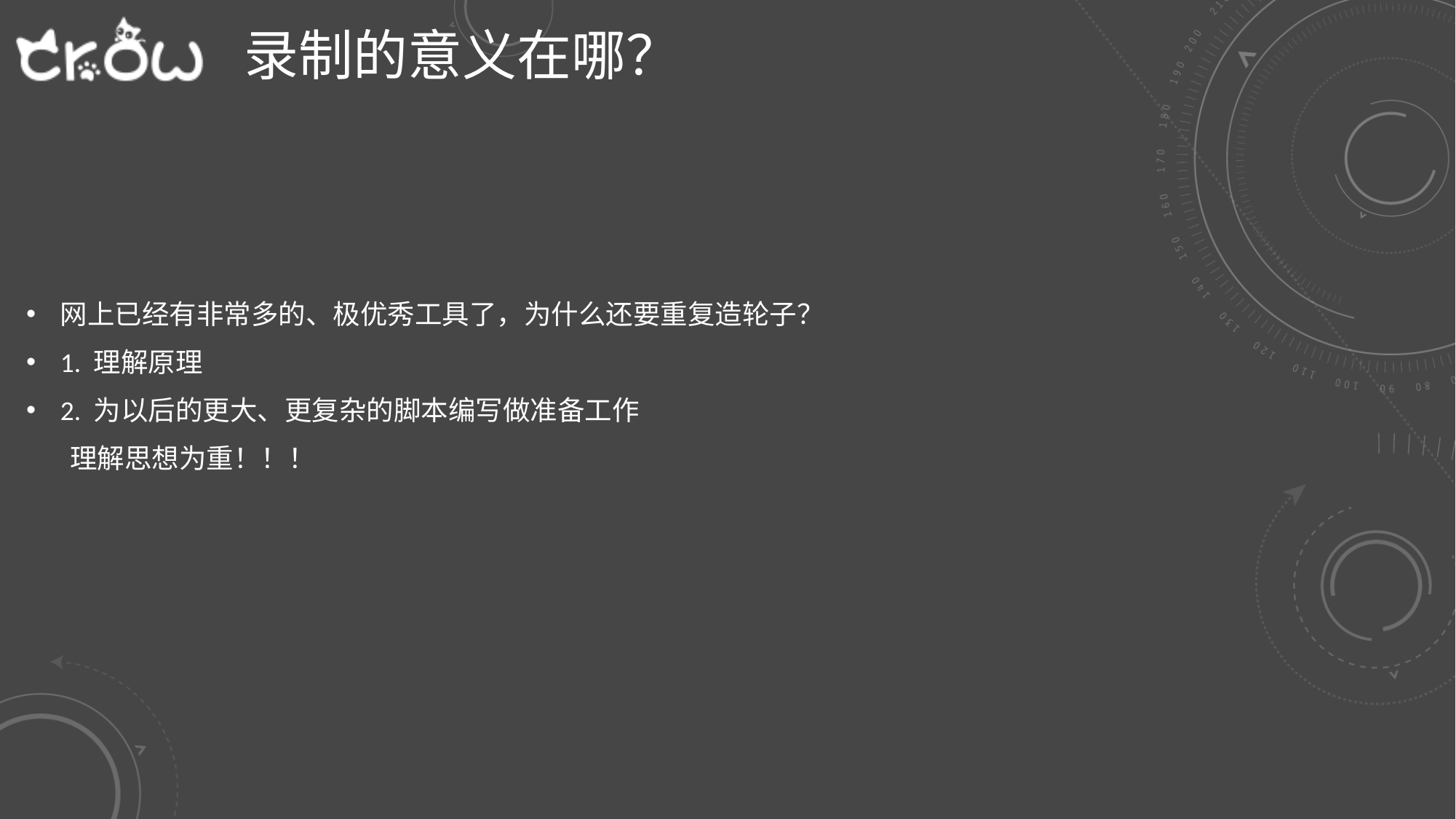

录制的意义在哪？
网上已经有非常多的、极优秀工具了，为什么还要重复造轮子？
1. 理解原理
2. 为以后的更大、更复杂的脚本编写做准备工作
      理解思想为重！！！